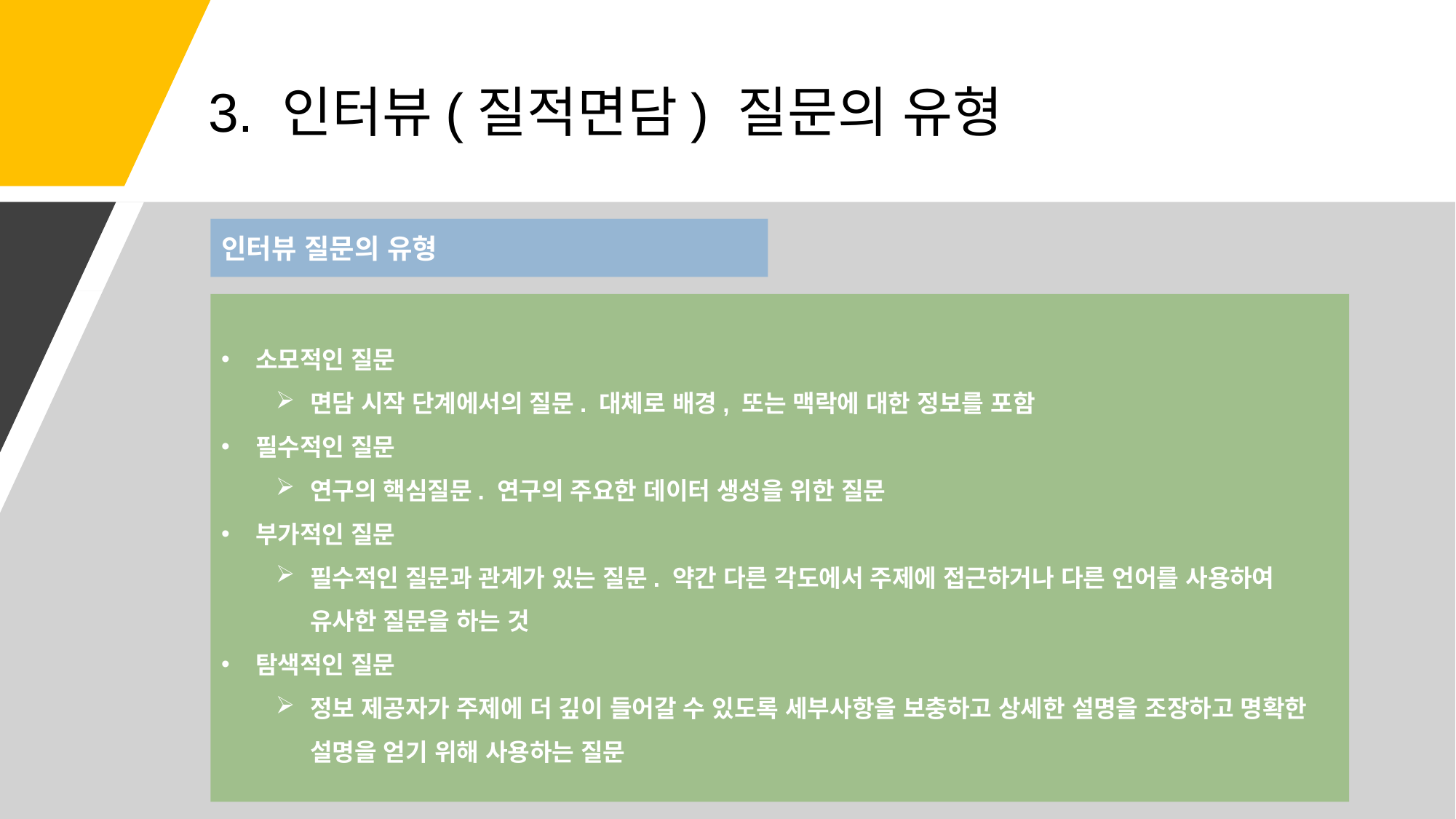

# 3. 인터뷰(질적면담) 질문의 유형

인터뷰 질문의 유형
소모적인 질문
면담 시작 단계에서의 질문. 대체로 배경, 또는 맥락에 대한 정보를 포함
필수적인 질문
연구의 핵심질문. 연구의 주요한 데이터 생성을 위한 질문
부가적인 질문
필수적인 질문과 관계가 있는 질문. 약간 다른 각도에서 주제에 접근하거나 다른 언어를 사용하여 유사한 질문을 하는 것
탐색적인 질문
정보 제공자가 주제에 더 깊이 들어갈 수 있도록 세부사항을 보충하고 상세한 설명을 조장하고 명확한 설명을 얻기 위해 사용하는 질문